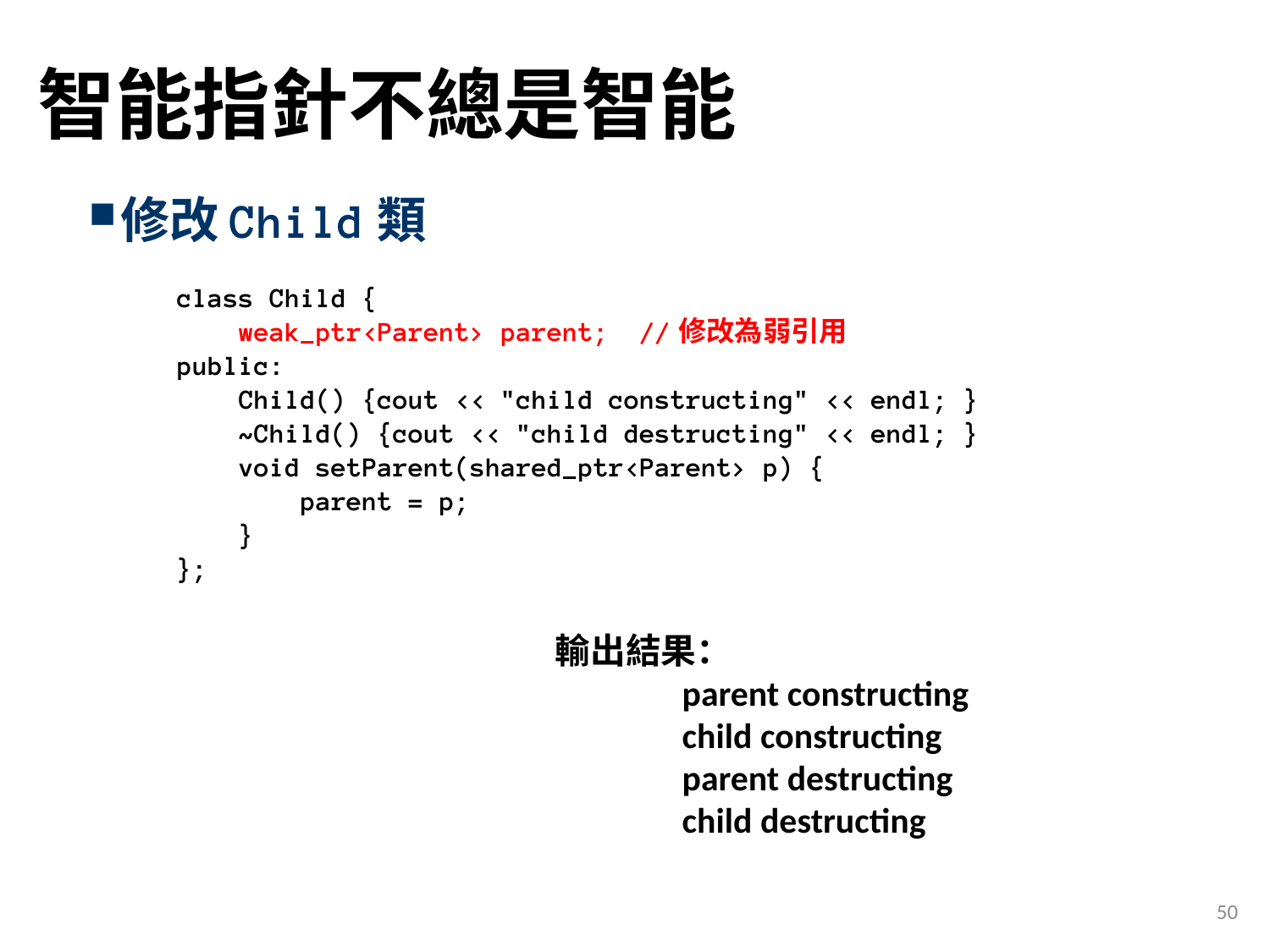

# 智能指針不總是智能
修改Child類
class Child {
    weak_ptr<Parent> parent;  //修改為弱引用
public:
    Child() {cout << "child constructing" << endl; }
    ~Child() {cout << "child destructing" << endl; }
    void setParent(shared_ptr<Parent> p) {
        parent = p;
    }
};
輸出結果：
	parent constructing
	child constructing
	parent destructing
	child destructing
50